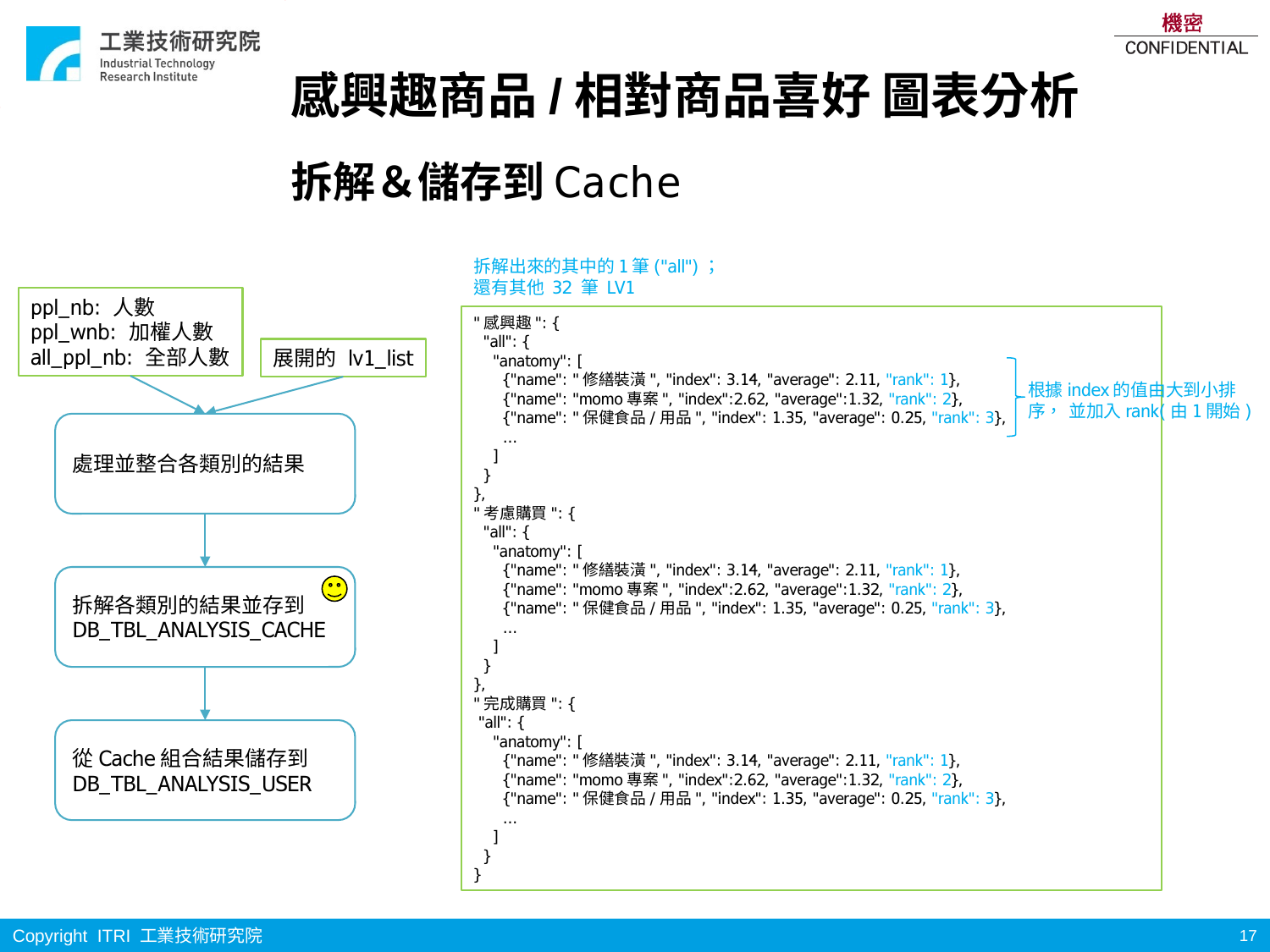

# 感興趣商品/相對商品喜好 圖表分析
拆解＆儲存到Cache
拆解出來的其中的1筆("all")；
還有其他 32 筆 LV1
ppl_nb: 人數
ppl_wnb: 加權人數
all_ppl_nb: 全部人數
"感興趣": {
  "all": {
    "anatomy": [
      {"name": "修繕裝潢", "index": 3.14, "average": 2.11, "rank": 1},
      {"name": "momo專案", "index":2.62, "average":1.32, "rank": 2},
      {"name": "保健食品/用品", "index": 1.35, "average": 0.25, "rank": 3},
      ...
    ]
  }
},
"考慮購買": {
  "all": {
    "anatomy": [
      {"name": "修繕裝潢", "index": 3.14, "average": 2.11, "rank": 1},
      {"name": "momo專案", "index":2.62, "average":1.32, "rank": 2},
      {"name": "保健食品/用品", "index": 1.35, "average": 0.25, "rank": 3},
      ...
    ]
  }
},
"完成購買": {
 "all": {
    "anatomy": [
      {"name": "修繕裝潢", "index": 3.14, "average": 2.11, "rank": 1},
      {"name": "momo專案", "index":2.62, "average":1.32, "rank": 2},
      {"name": "保健食品/用品", "index": 1.35, "average": 0.25, "rank": 3},
      ...
    ]
  }
}
展開的 lv1_list

根據index的值由大到小排序， 並加入rank(由1開始)
處理並整合各類別的結果
拆解各類別的結果並存到
DB_TBL_ANALYSIS_CACHE

從Cache組合結果儲存到
DB_TBL_ANALYSIS_USER
17